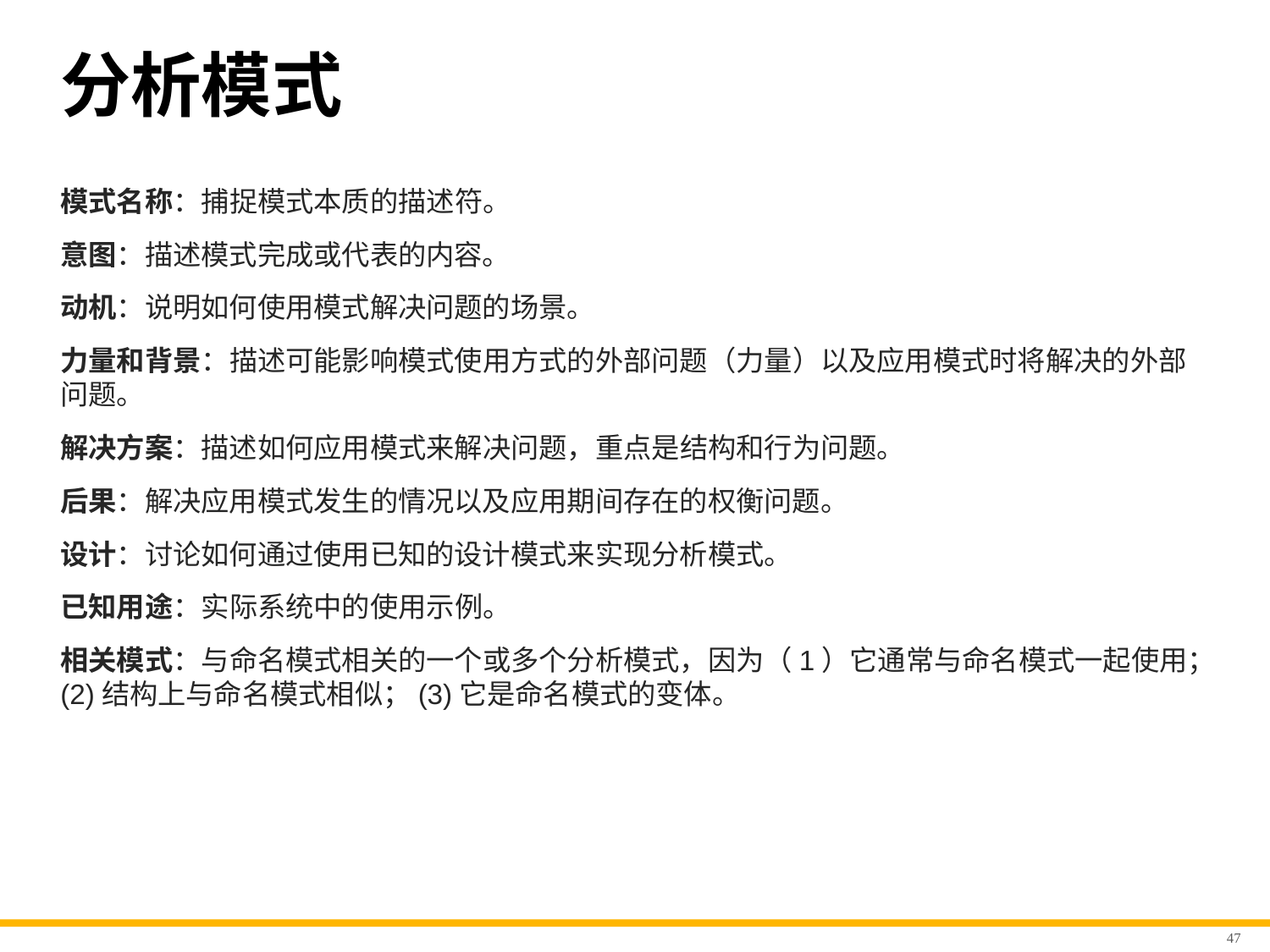

# 分析模式
模式名称：捕捉模式本质的描述符。
意图：描述模式完成或代表的内容。
动机：说明如何使用模式解决问题的场景。
力量和背景：描述可能影响模式使用方式的外部问题（力量）以及应用模式时将解决的外部问题。
解决方案：描述如何应用模式来解决问题，重点是结构和行为问题。
后果：解决应用模式发生的情况以及应用期间存在的权衡问题。
设计：讨论如何通过使用已知的设计模式来实现分析模式。
已知用途：实际系统中的使用示例。
相关模式：与命名模式相关的一个或多个分析模式，因为（1）它通常与命名模式一起使用；(2)结构上与命名模式相似；(3)它是命名模式的变体。
47